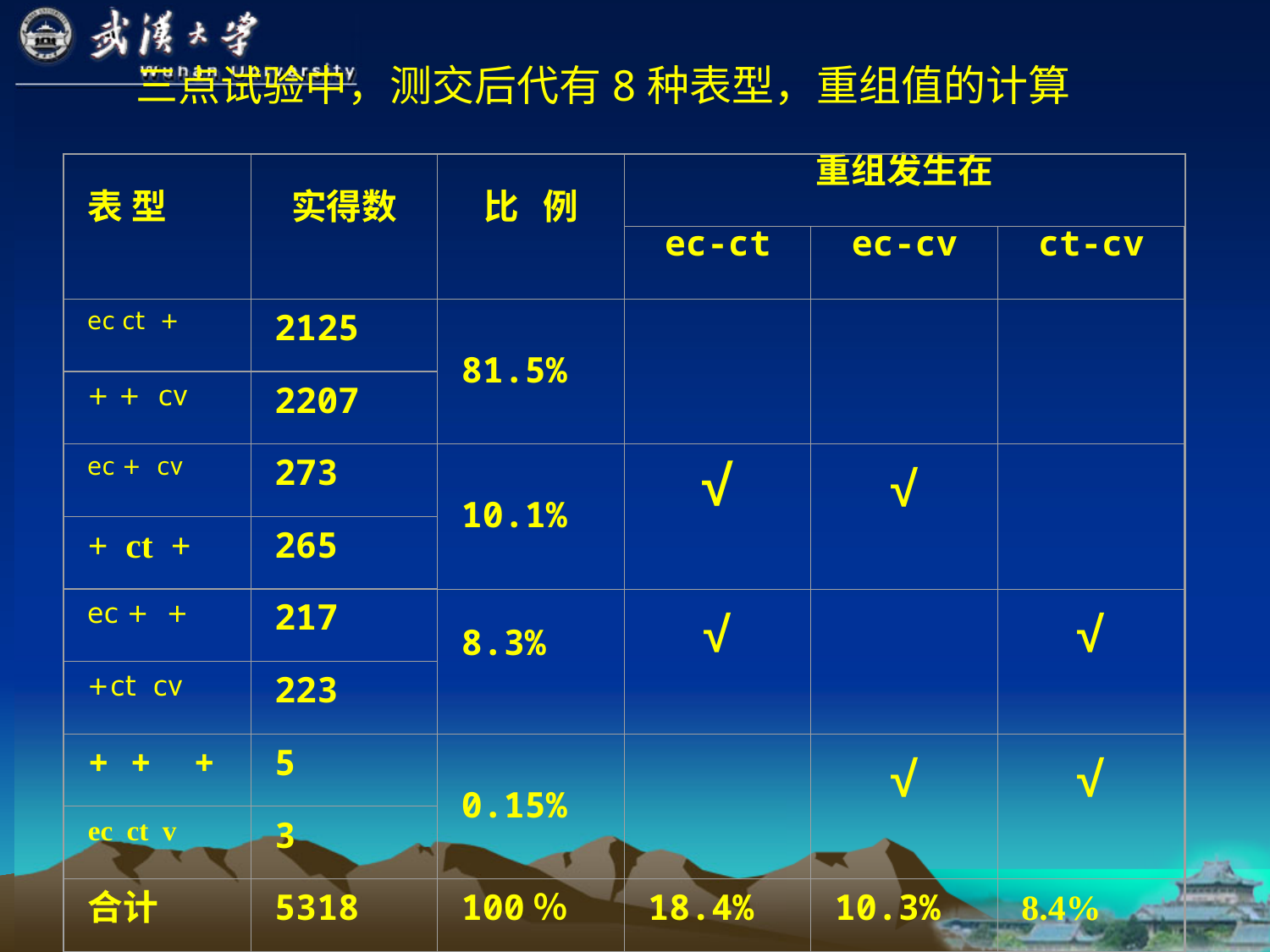

三点试验中，测交后代有8种表型，重组值的计算

表 型

实得数

比   例

重组发生在

ec-ct

ec-cv

ct-cv

ec ct  +

2125

81.5%

+ +  cv

2207

ec +  cv

273

10.1%

√

√

+  ct  +

265

ec +  +

217

8.3%

√

√

+ct  cv

223

+ +  +

5

0.15%

√

√

ec  ct  v

3

合计

5318

100％

18.4%

10.3%

8.4%